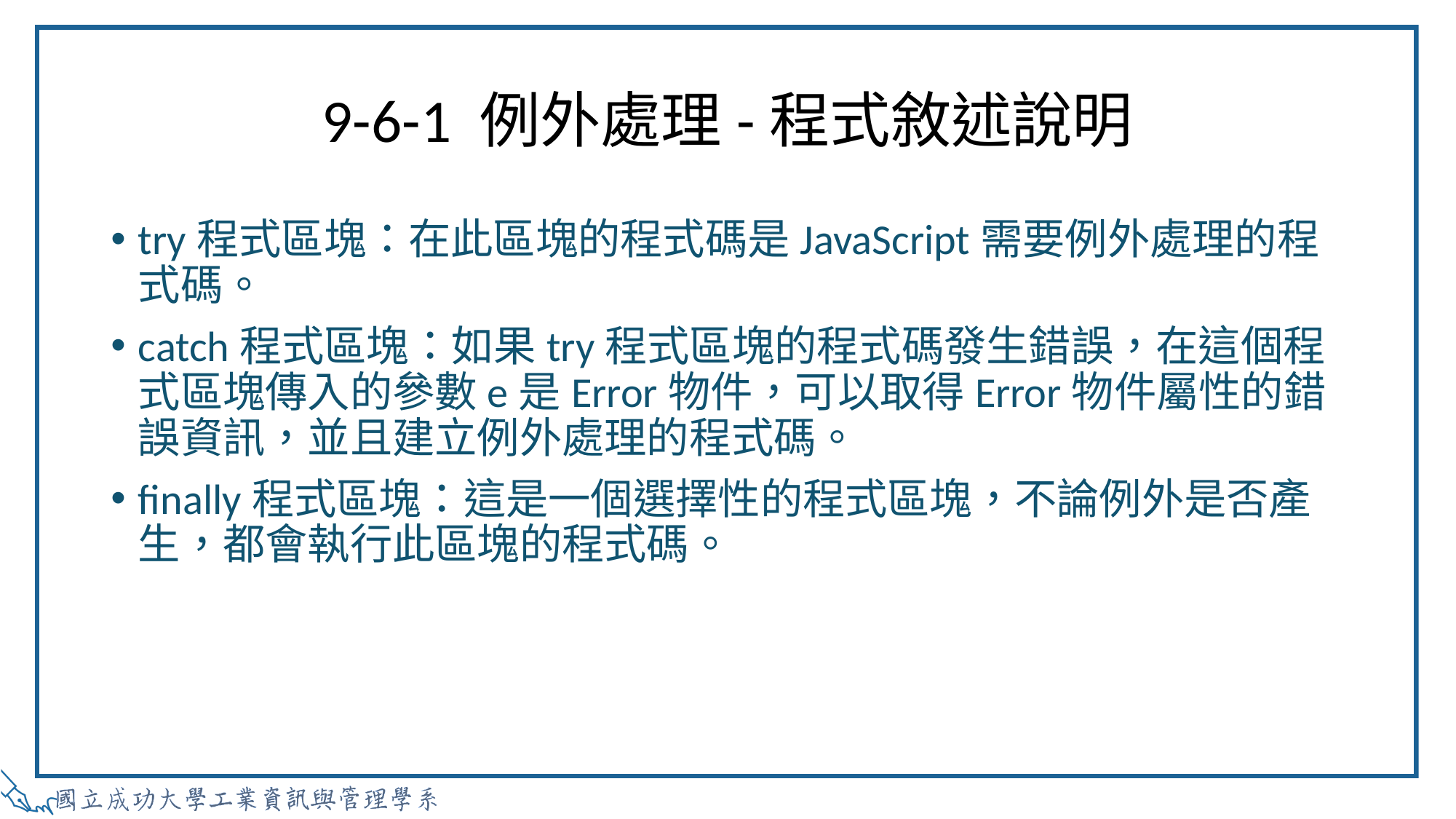

# 9-6-1 例外處理-程式敘述說明
try程式區塊：在此區塊的程式碼是JavaScript需要例外處理的程式碼。
catch程式區塊：如果try程式區塊的程式碼發生錯誤，在這個程式區塊傳入的參數e是Error物件，可以取得Error物件屬性的錯誤資訊，並且建立例外處理的程式碼。
finally程式區塊：這是一個選擇性的程式區塊，不論例外是否產生，都會執行此區塊的程式碼。